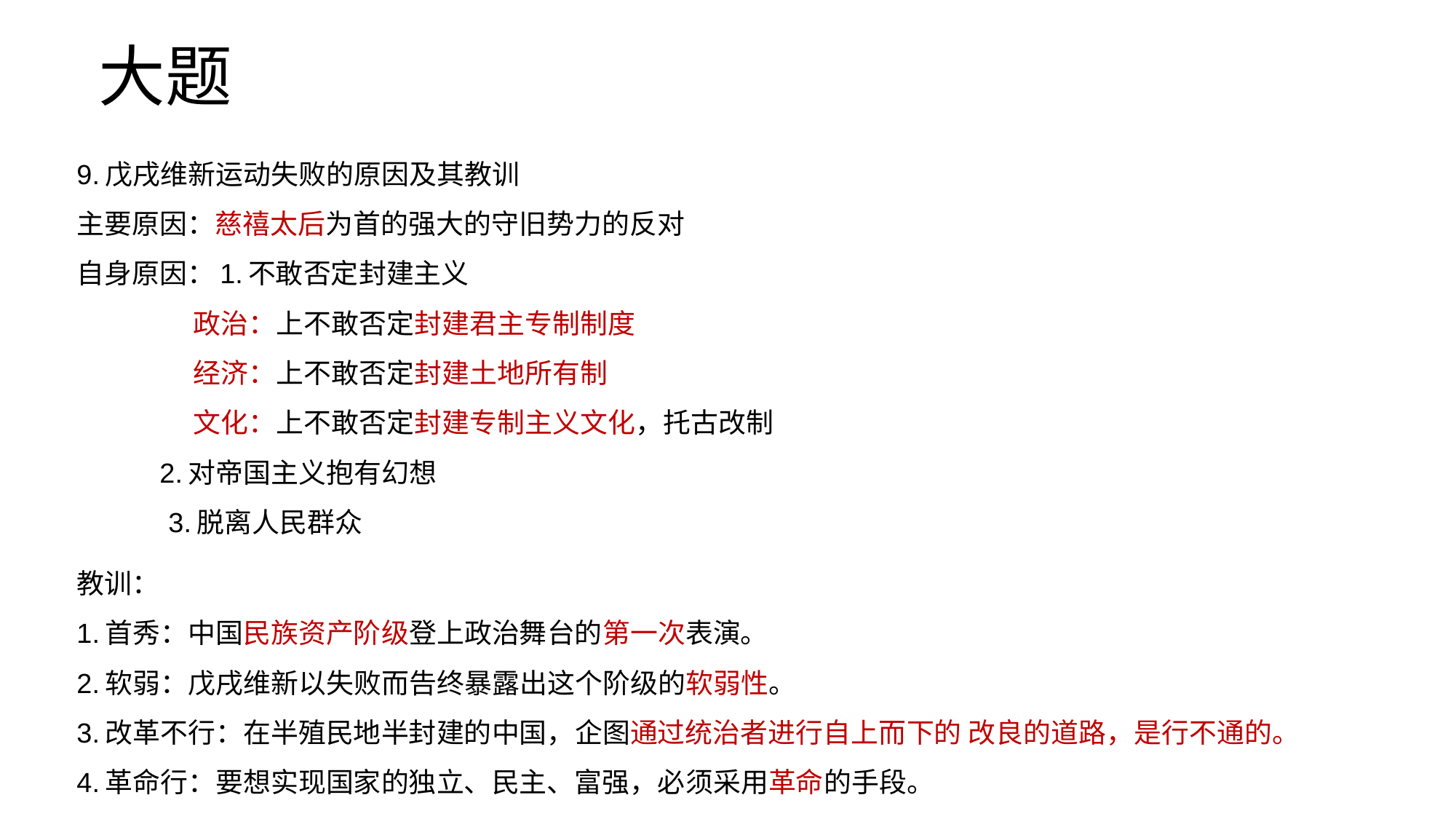

# 大题
9.戊戌维新运动失败的原因及其教训
主要原因：慈禧太后为首的强大的守旧势力的反对
自身原因：1.不敢否定封建主义
                  政治：上不敢否定封建君主专制制度
                  经济：上不敢否定封建土地所有制
                  文化：上不敢否定封建专制主义文化，托古改制
	2.对帝国主义抱有幻想
            3.脱离人民群众
教训：
1.首秀：中国民族资产阶级登上政治舞台的第一次表演。
2.软弱：戊戌维新以失败而告终暴露出这个阶级的软弱性。
3.改革不行：在半殖民地半封建的中国，企图通过统治者进行自上而下的 改良的道路，是行不通的。
4.革命行：要想实现国家的独立、民主、富强，必须采用革命的手段。